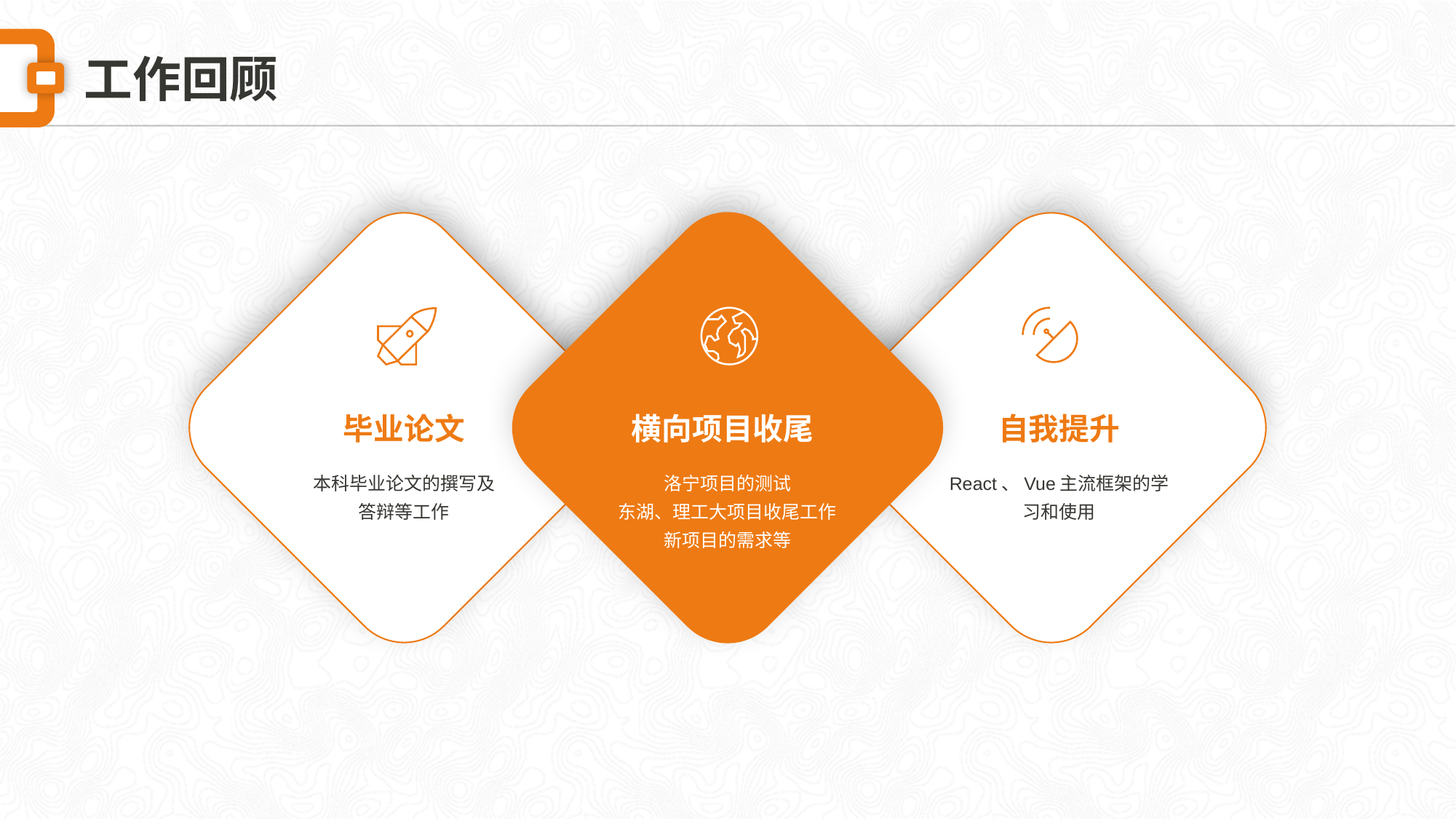

工作回顾

毕业论文
横向项目收尾
自我提升
本科毕业论文的撰写及
答辩等工作
洛宁项目的测试
东湖、理工大项目收尾工作
新项目的需求等
React、Vue主流框架的学习和使用